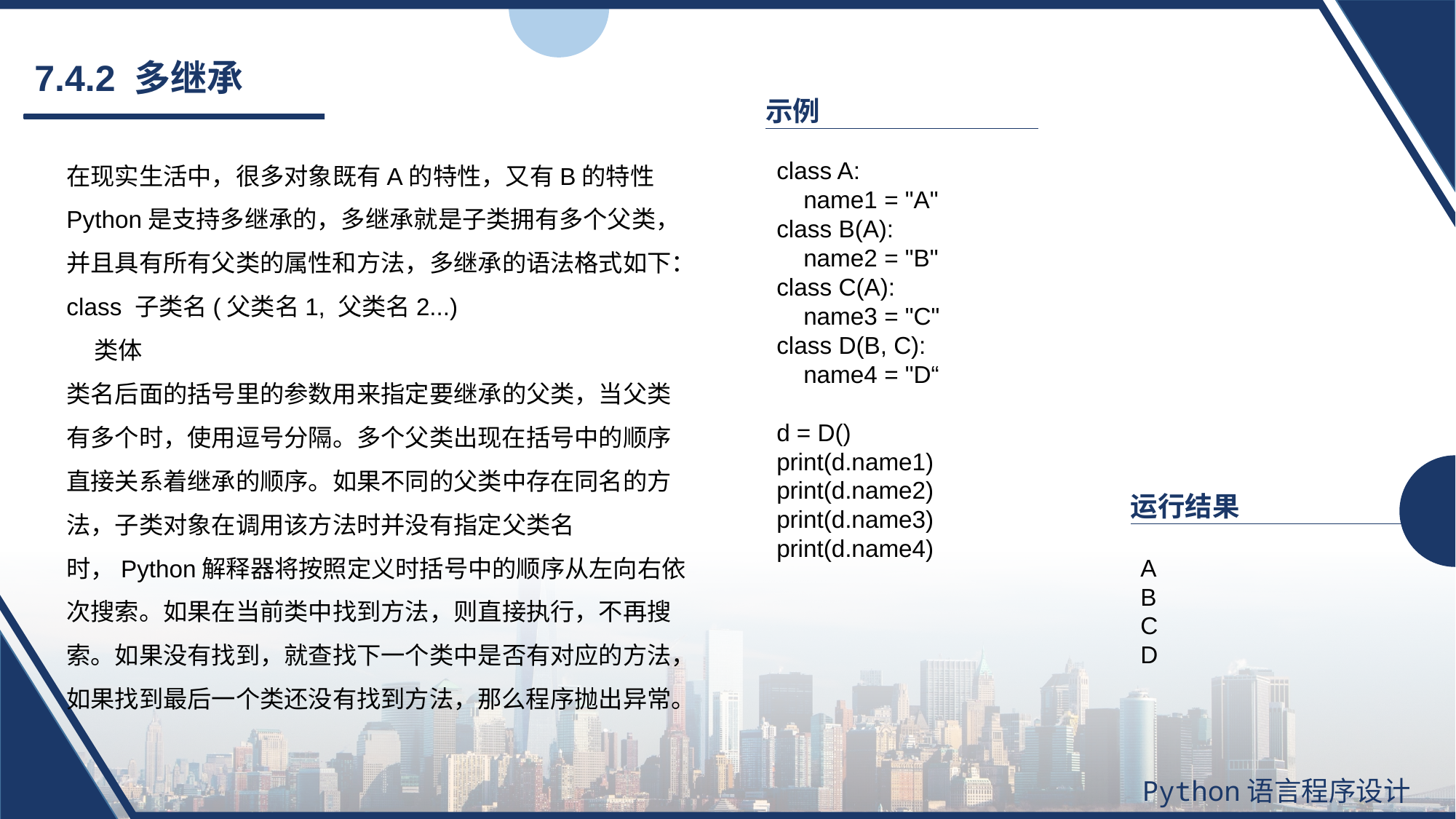

# 7.4.2 多继承
示例
在现实生活中，很多对象既有A的特性，又有B的特性
Python是支持多继承的，多继承就是子类拥有多个父类，并且具有所有父类的属性和方法，多继承的语法格式如下：
class 子类名(父类名1, 父类名2...)
    类体
类名后面的括号里的参数用来指定要继承的父类，当父类有多个时，使用逗号分隔。多个父类出现在括号中的顺序直接关系着继承的顺序。如果不同的父类中存在同名的方法，子类对象在调用该方法时并没有指定父类名时，Python解释器将按照定义时括号中的顺序从左向右依次搜索。如果在当前类中找到方法，则直接执行，不再搜索。如果没有找到，就查找下一个类中是否有对应的方法，如果找到最后一个类还没有找到方法，那么程序抛出异常。
class A:
    name1 = "A"
class B(A):
    name2 = "B"
class C(A):
    name3 = "C"
class D(B, C):
    name4 = "D“

d = D()
print(d.name1)
print(d.name2)
print(d.name3)
print(d.name4)
运行结果
A
B
C
D